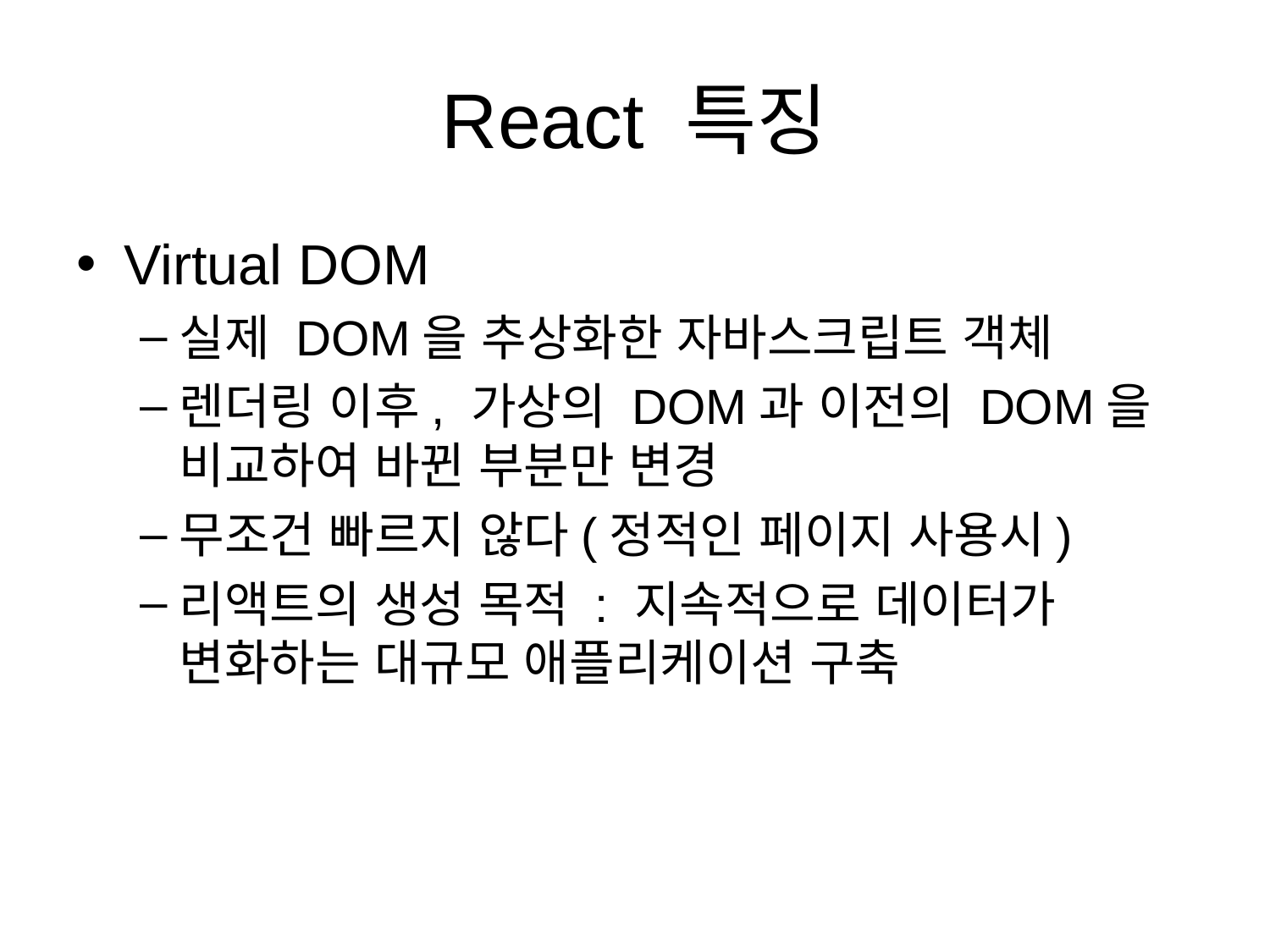

# React 특징
Virtual DOM
실제 DOM을 추상화한 자바스크립트 객체
렌더링 이후, 가상의 DOM과 이전의 DOM을 비교하여 바뀐 부분만 변경
무조건 빠르지 않다(정적인 페이지 사용시)
리액트의 생성 목적 : 지속적으로 데이터가 변화하는 대규모 애플리케이션 구축